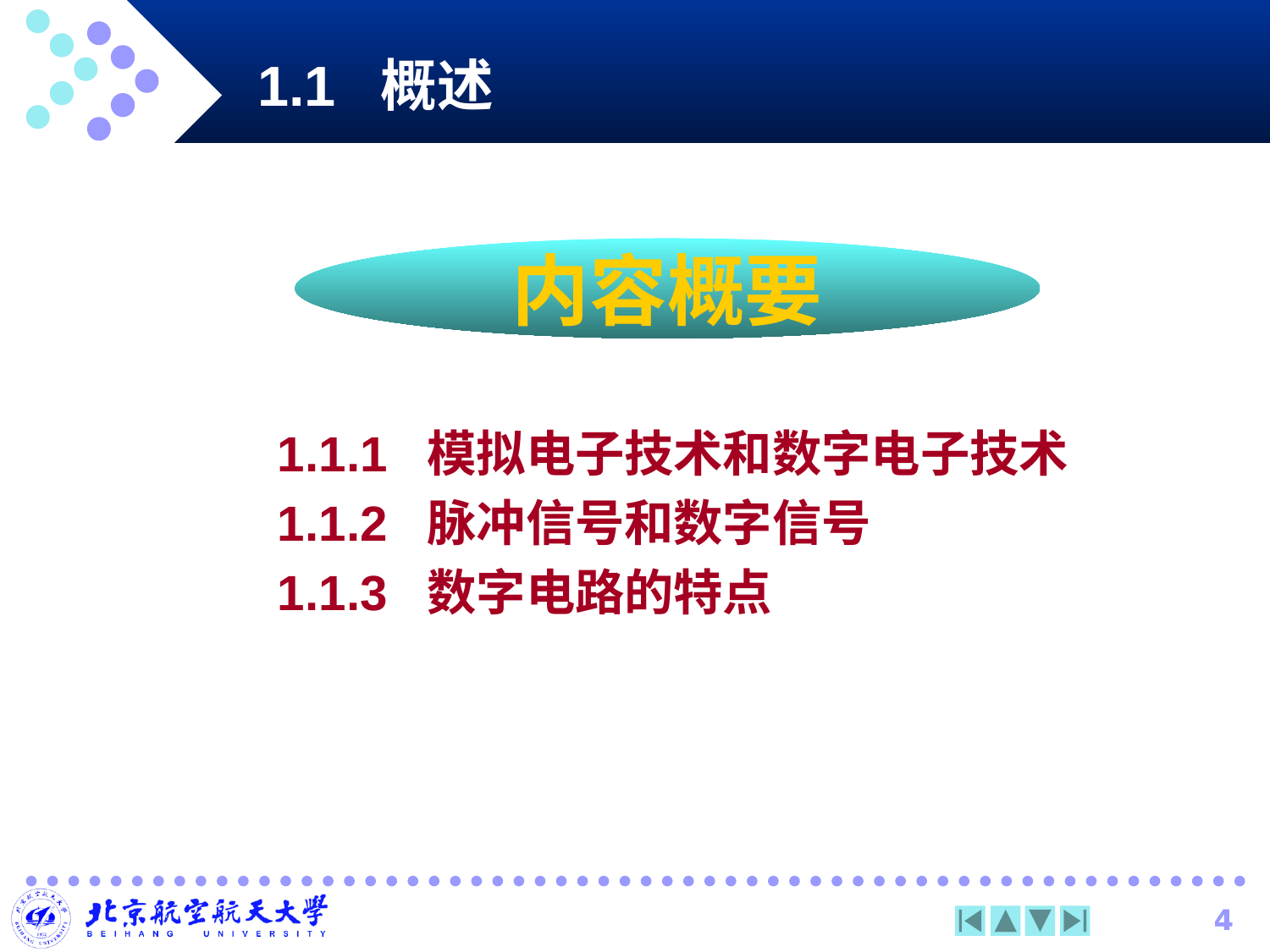

1.1  概述
内容概要
1.1.1  模拟电子技术和数字电子技术
1.1.2  脉冲信号和数字信号
1.1.3  数字电路的特点
4
4